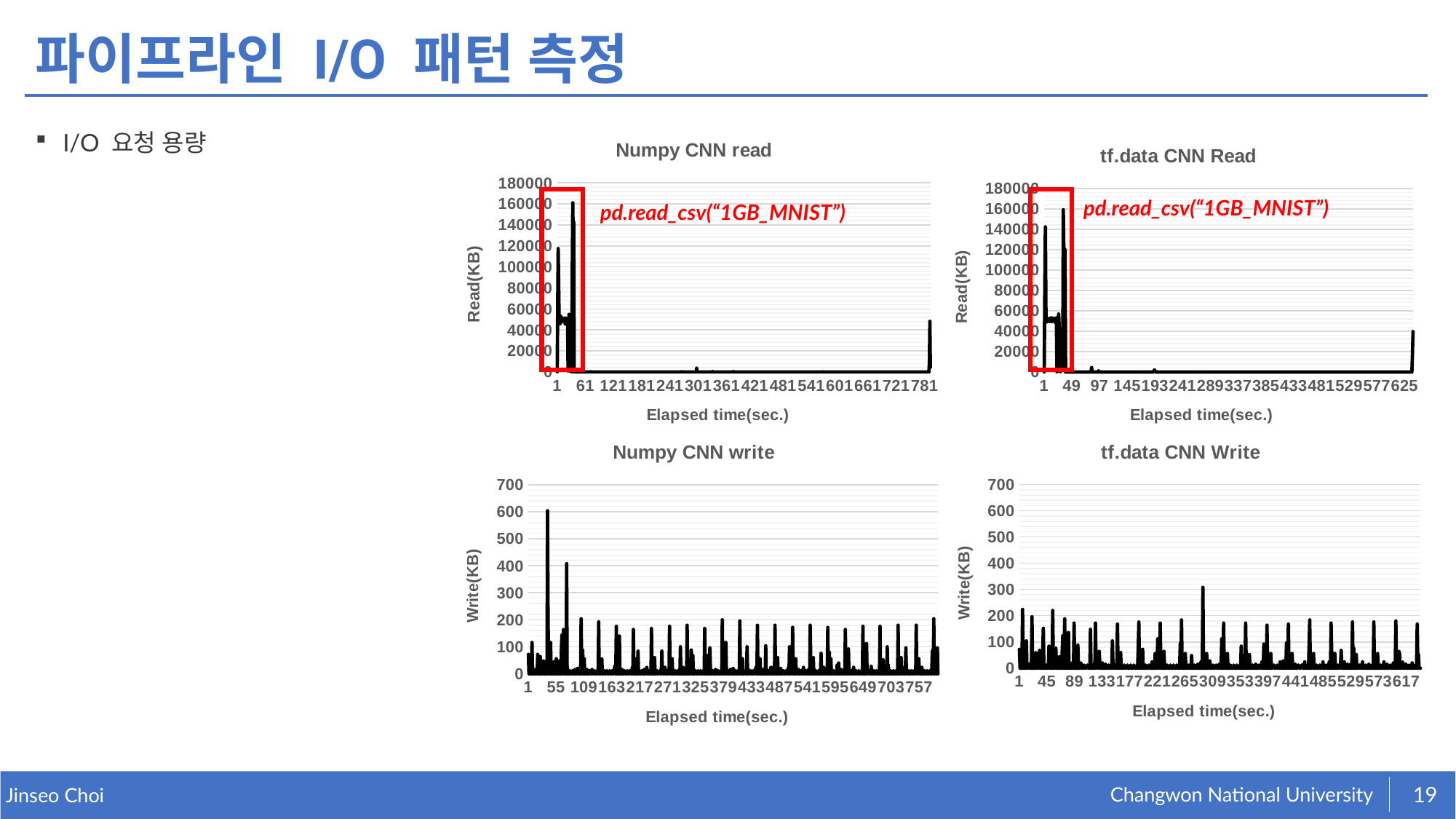

# 파이프라인 I/O 패턴 측정
I/O 요청 용량

### Chart: Numpy CNN read

| Category |  |
|---|---|

### Chart: tf.data CNN Read

| Category |  |
|---|---|

### Chart: Numpy CNN write

| Category |  |
|---|---|

### Chart: tf.data CNN Write

| Category |  |
|---|---|

pd.read_csv(“1GB_MNIST”)
pd.read_csv(“1GB_MNIST”)
19